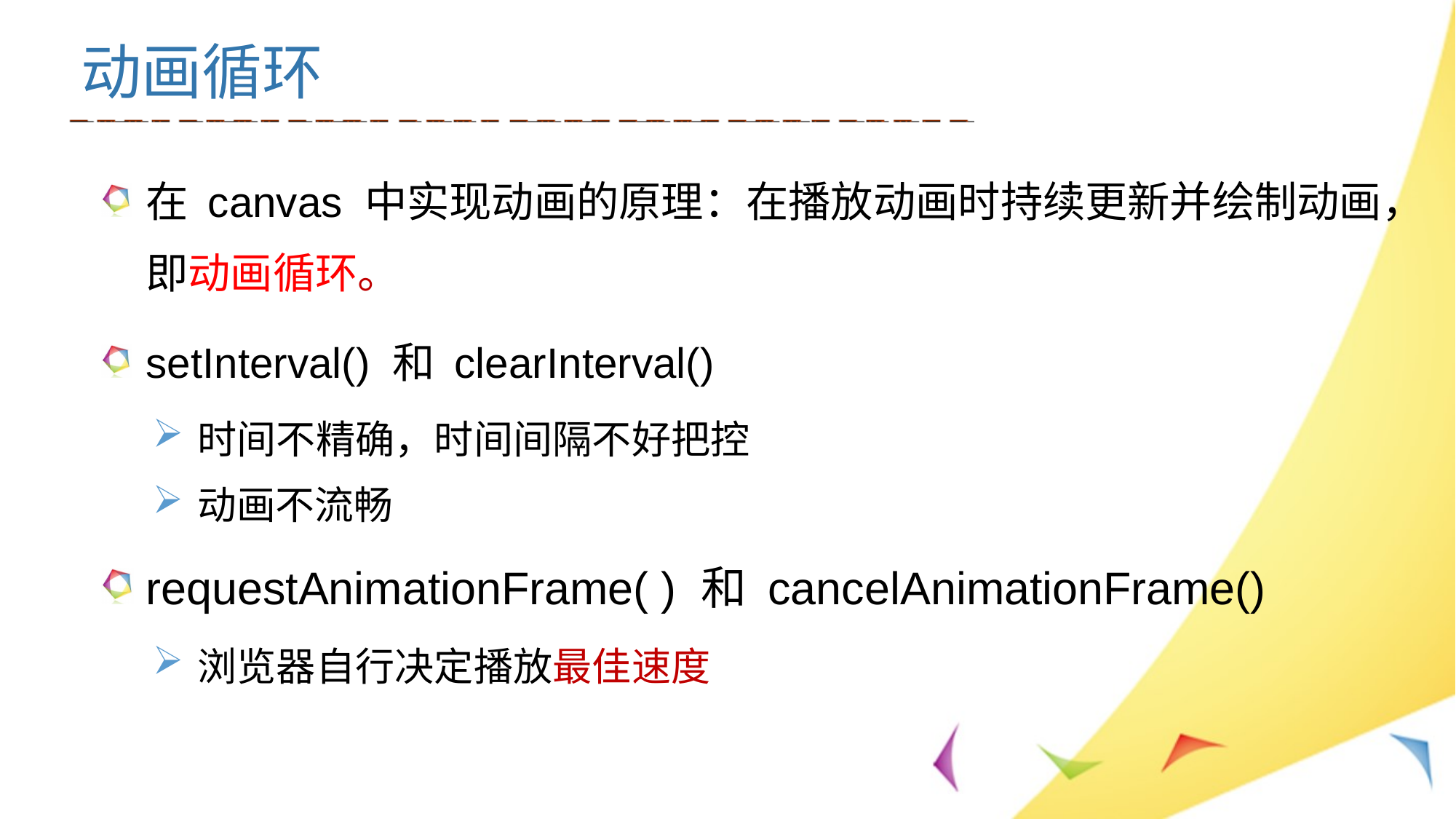

动画循环
在 canvas 中实现动画的原理：在播放动画时持续更新并绘制动画，即动画循环。
setInterval() 和 clearInterval()
时间不精确，时间间隔不好把控
动画不流畅
requestAnimationFrame( ) 和 cancelAnimationFrame()
浏览器自行决定播放最佳速度